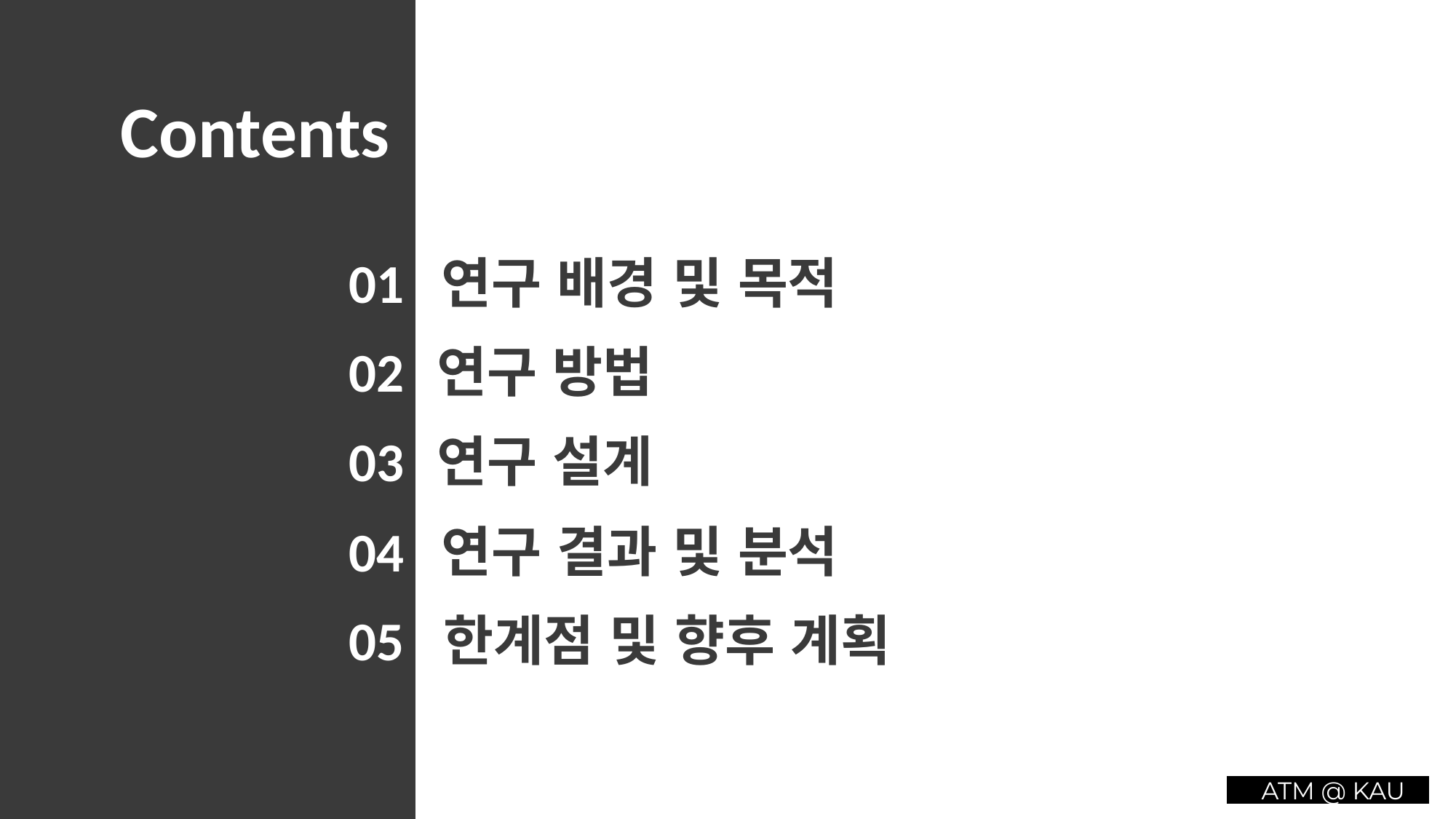

Contents
01
연구 배경 및 목적
02
연구 방법
03
연구 설계
04
연구 결과 및 분석
05
한계점 및 향후 계획
ATM @ KAU